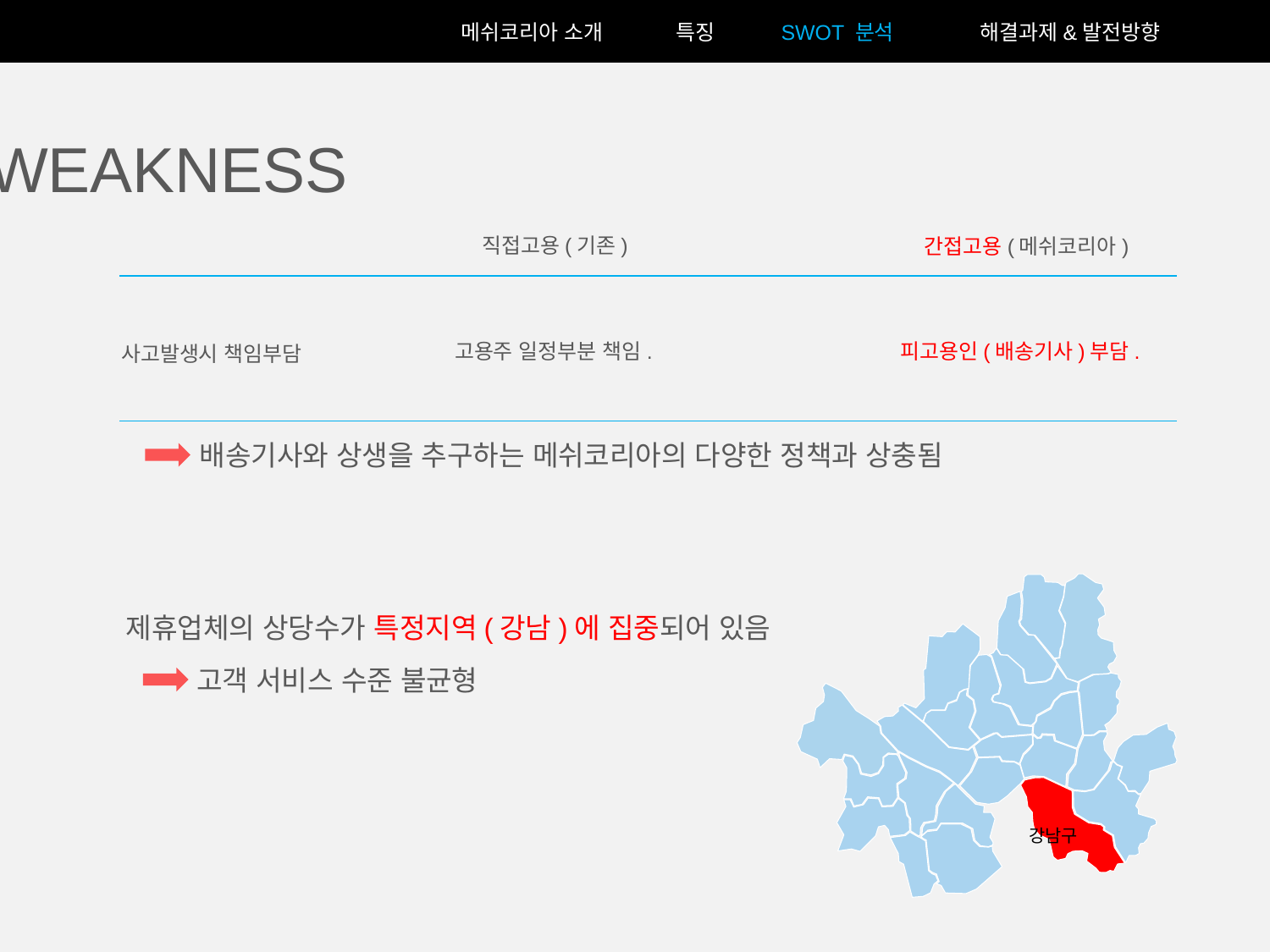

메쉬코리아 소개
특징
SWOT 분석
해결과제&발전방향
WEAKNESS
직접고용(기존)
간접고용(메쉬코리아)
고용주 일정부분 책임.
피고용인(배송기사)부담.
사고발생시 책임부담
배송기사와 상생을 추구하는 메쉬코리아의 다양한 정책과 상충됨

강남구

제휴업체의 상당수가 특정지역(강남)에 집중되어 있음
고객 서비스 수준 불균형